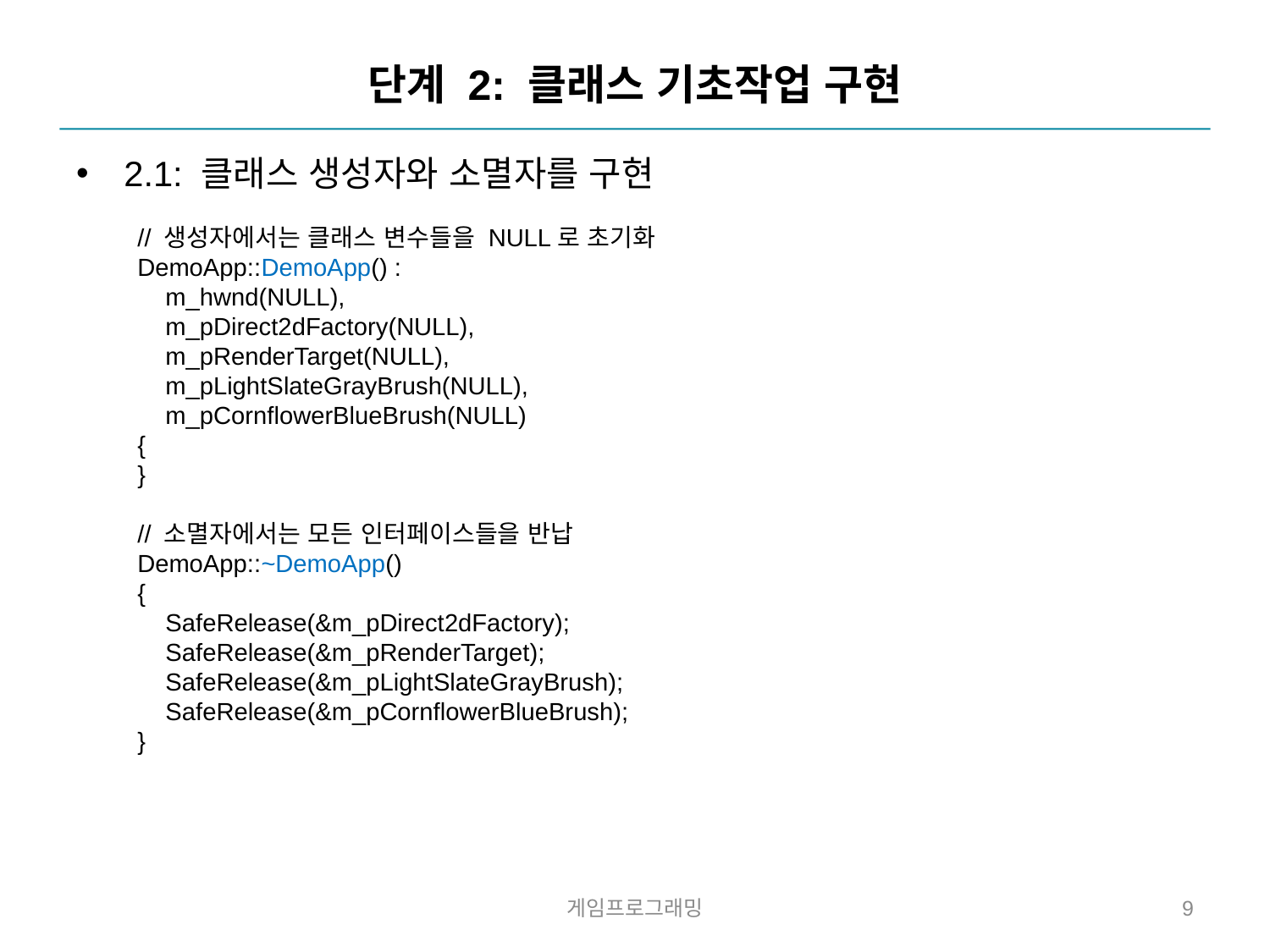

# 단계 2: 클래스 기초작업 구현
2.1: 클래스 생성자와 소멸자를 구현

// 생성자에서는 클래스 변수들을 NULL로 초기화
DemoApp::DemoApp() :
    m_hwnd(NULL),
    m_pDirect2dFactory(NULL),
    m_pRenderTarget(NULL),
    m_pLightSlateGrayBrush(NULL),
    m_pCornflowerBlueBrush(NULL)
{
}

// 소멸자에서는 모든 인터페이스들을 반납
DemoApp::~DemoApp()
{
    SafeRelease(&m_pDirect2dFactory);
    SafeRelease(&m_pRenderTarget);
    SafeRelease(&m_pLightSlateGrayBrush);
    SafeRelease(&m_pCornflowerBlueBrush);
}
게임프로그래밍
9